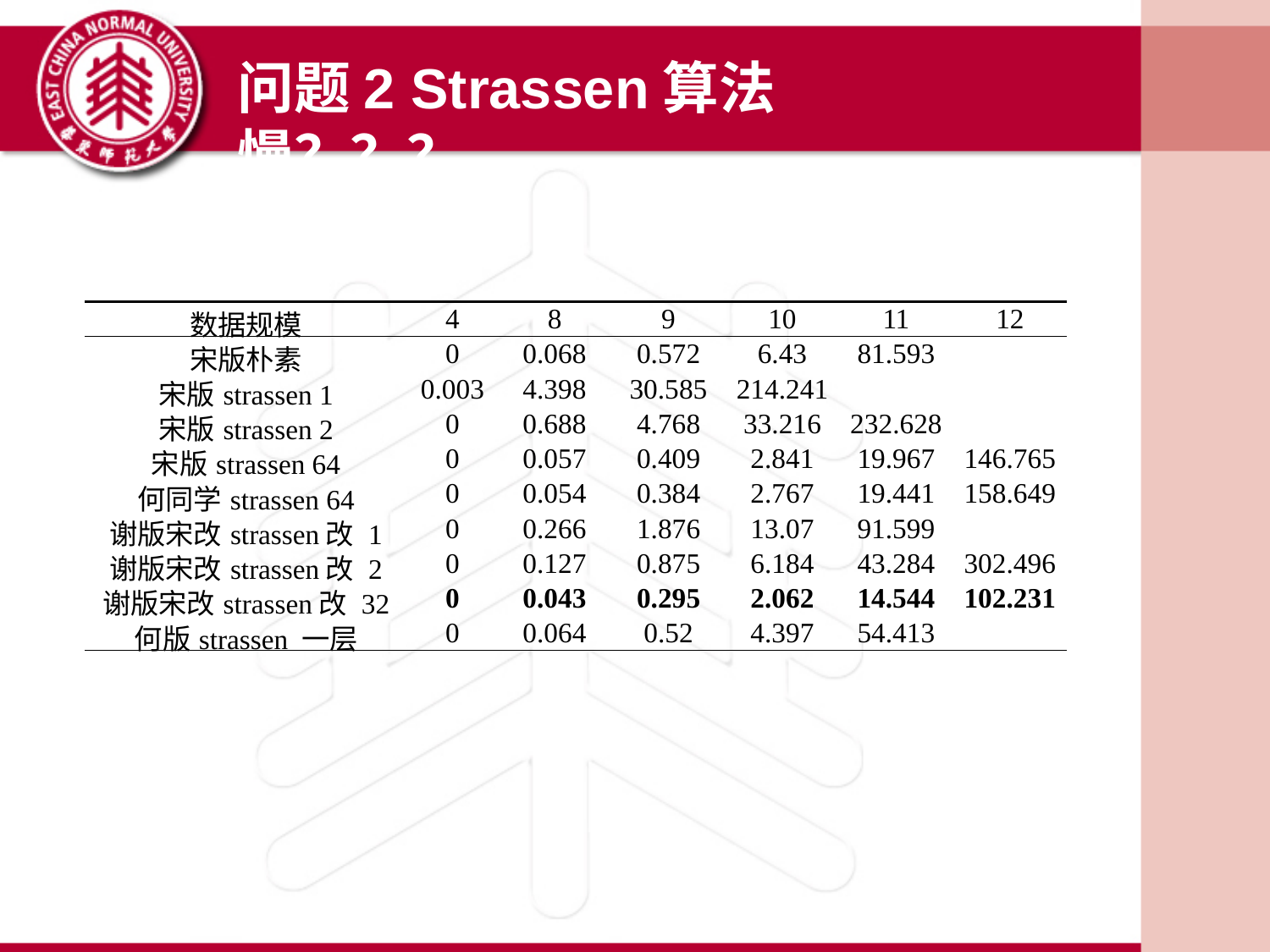

问题2 Strassen算法慢？？？
| 数据规模 | 4 | 8 | 9 | 10 | 11 | 12 |
| --- | --- | --- | --- | --- | --- | --- |
| 宋版朴素 | 0 | 0.068 | 0.572 | 6.43 | 81.593 |  |
| 宋版strassen 1 | 0.003 | 4.398 | 30.585 | 214.241 |  |  |
| 宋版strassen 2 | 0 | 0.688 | 4.768 | 33.216 | 232.628 |  |
| 宋版strassen 64 | 0 | 0.057 | 0.409 | 2.841 | 19.967 | 146.765 |
| 何同学strassen 64 | 0 | 0.054 | 0.384 | 2.767 | 19.441 | 158.649 |
| 谢版宋改strassen改 1 | 0 | 0.266 | 1.876 | 13.07 | 91.599 |  |
| 谢版宋改strassen改 2 | 0 | 0.127 | 0.875 | 6.184 | 43.284 | 302.496 |
| 谢版宋改strassen改 32 | 0 | 0.043 | 0.295 | 2.062 | 14.544 | 102.231 |
| 何版strassen 一层 | 0 | 0.064 | 0.52 | 4.397 | 54.413 |  |